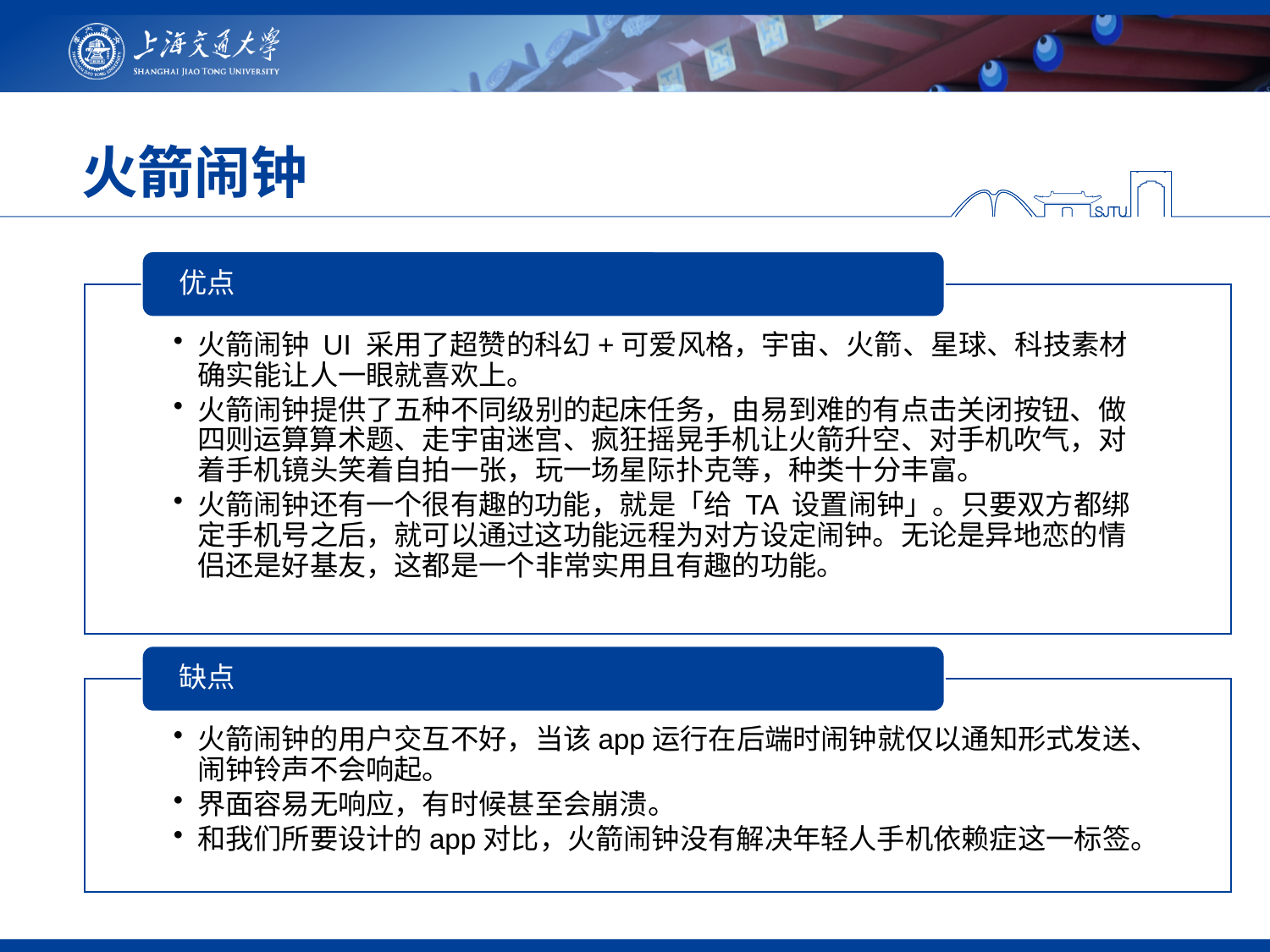

# 火箭闹钟
火箭闹钟 UI 采用了超赞的科幻+可爱风格，宇宙、火箭、星球、科技素材确实能让人一眼就喜欢上。
火箭闹钟提供了五种不同级别的起床任务，由易到难的有点击关闭按钮、做四则运算算术题、走宇宙迷宫、疯狂摇晃手机让火箭升空、对手机吹气，对着手机镜头笑着自拍一张，玩一场星际扑克等，种类十分丰富。
火箭闹钟还有一个很有趣的功能，就是「给 TA 设置闹钟」。只要双方都绑定手机号之后，就可以通过这功能远程为对方设定闹钟。无论是异地恋的情侣还是好基友，这都是一个非常实用且有趣的功能。
优点
火箭闹钟的用户交互不好，当该app运行在后端时闹钟就仅以通知形式发送、闹钟铃声不会响起。
界面容易无响应，有时候甚至会崩溃。
和我们所要设计的app对比，火箭闹钟没有解决年轻人手机依赖症这一标签。
缺点